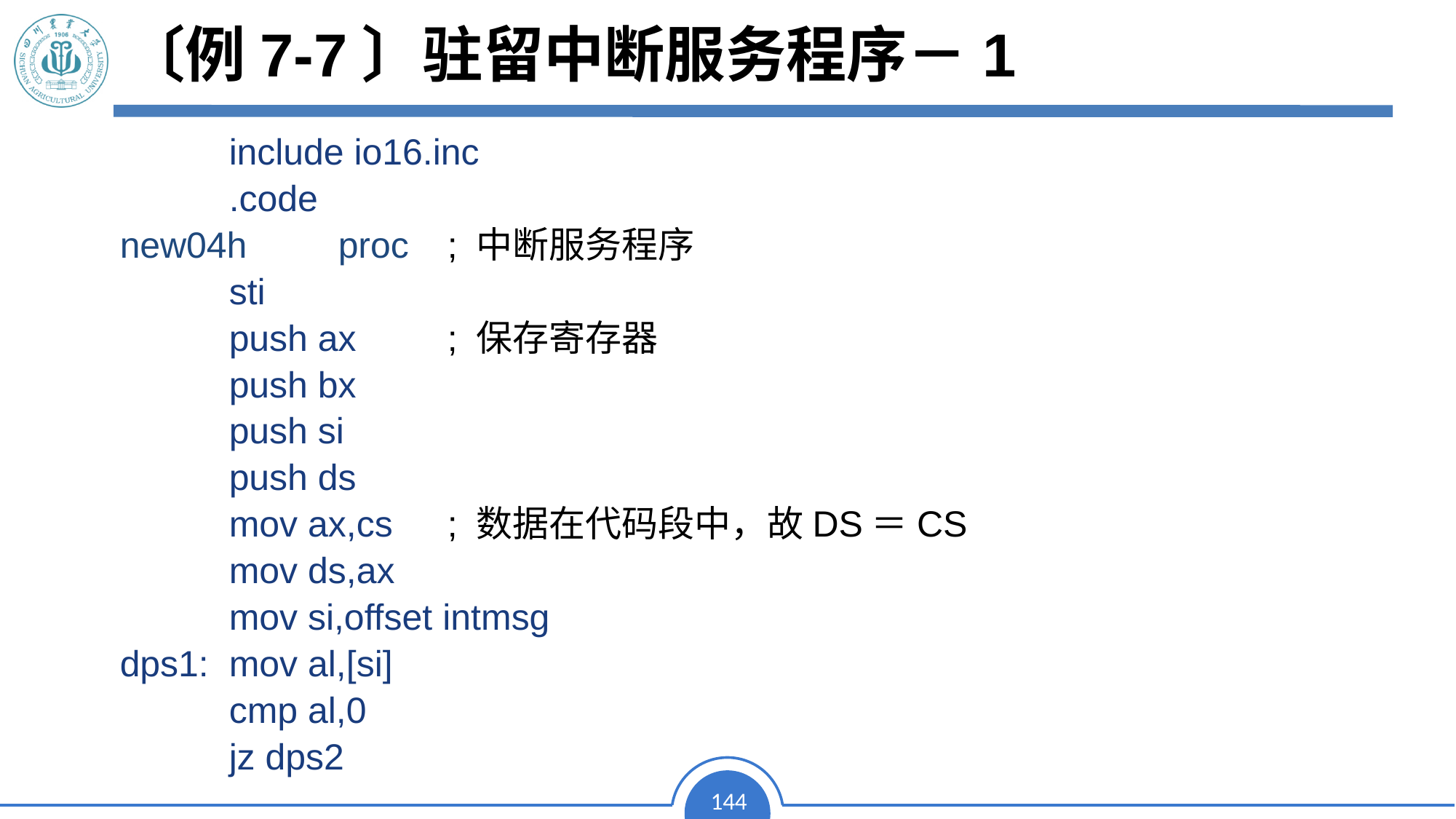

# 〔例7-7〕驻留中断服务程序－1
	include io16.inc
	.code
new04h	proc	; 中断服务程序
	sti
	push ax	; 保存寄存器
	push bx
	push si
	push ds
	mov ax,cs	; 数据在代码段中，故DS＝CS
	mov ds,ax
	mov si,offset intmsg
dps1:	mov al,[si]
	cmp al,0
	jz dps2